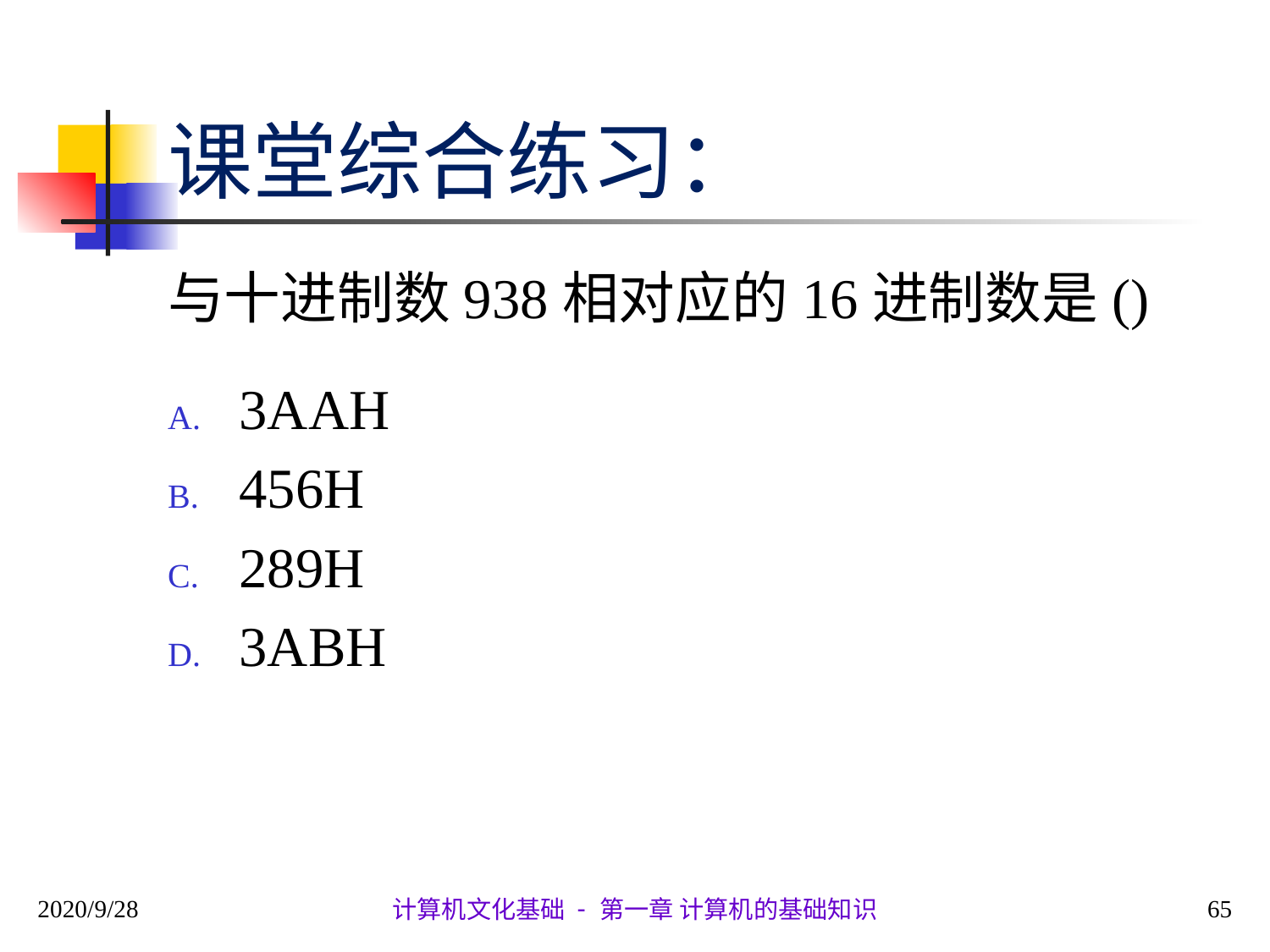

# 课堂综合练习：
与十进制数938相对应的16进制数是()
3AAH
456H
289H
3ABH

2020/9/28
65
计算机文化基础 - 第一章 计算机的基础知识